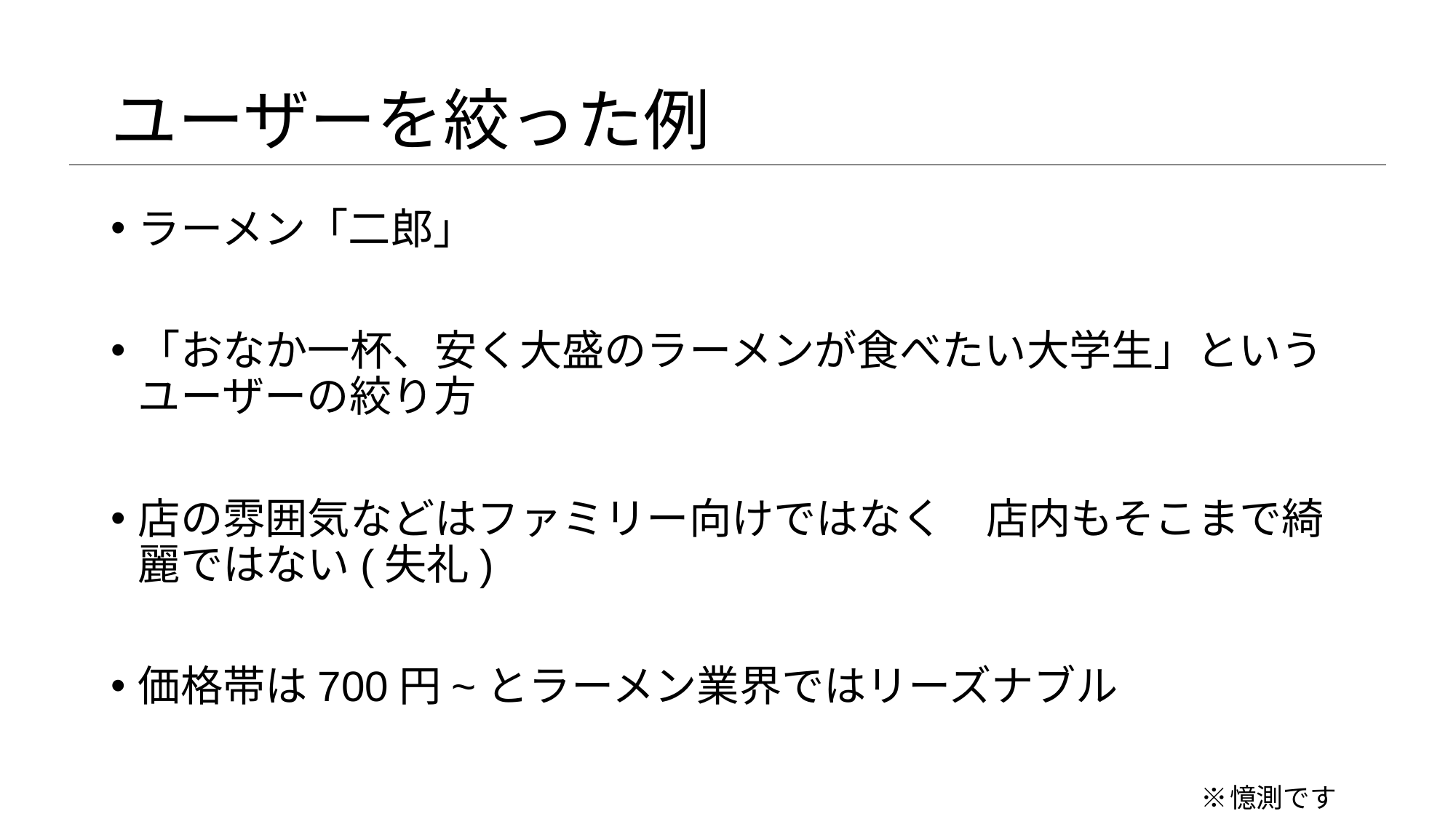

# ユーザーを絞った例
ラーメン「二郎」

「おなか一杯、安く大盛のラーメンが食べたい大学生」というユーザーの絞り方

店の雰囲気などはファミリー向けではなく　店内もそこまで綺麗ではない(失礼)

価格帯は700円~とラーメン業界ではリーズナブル
※憶測です